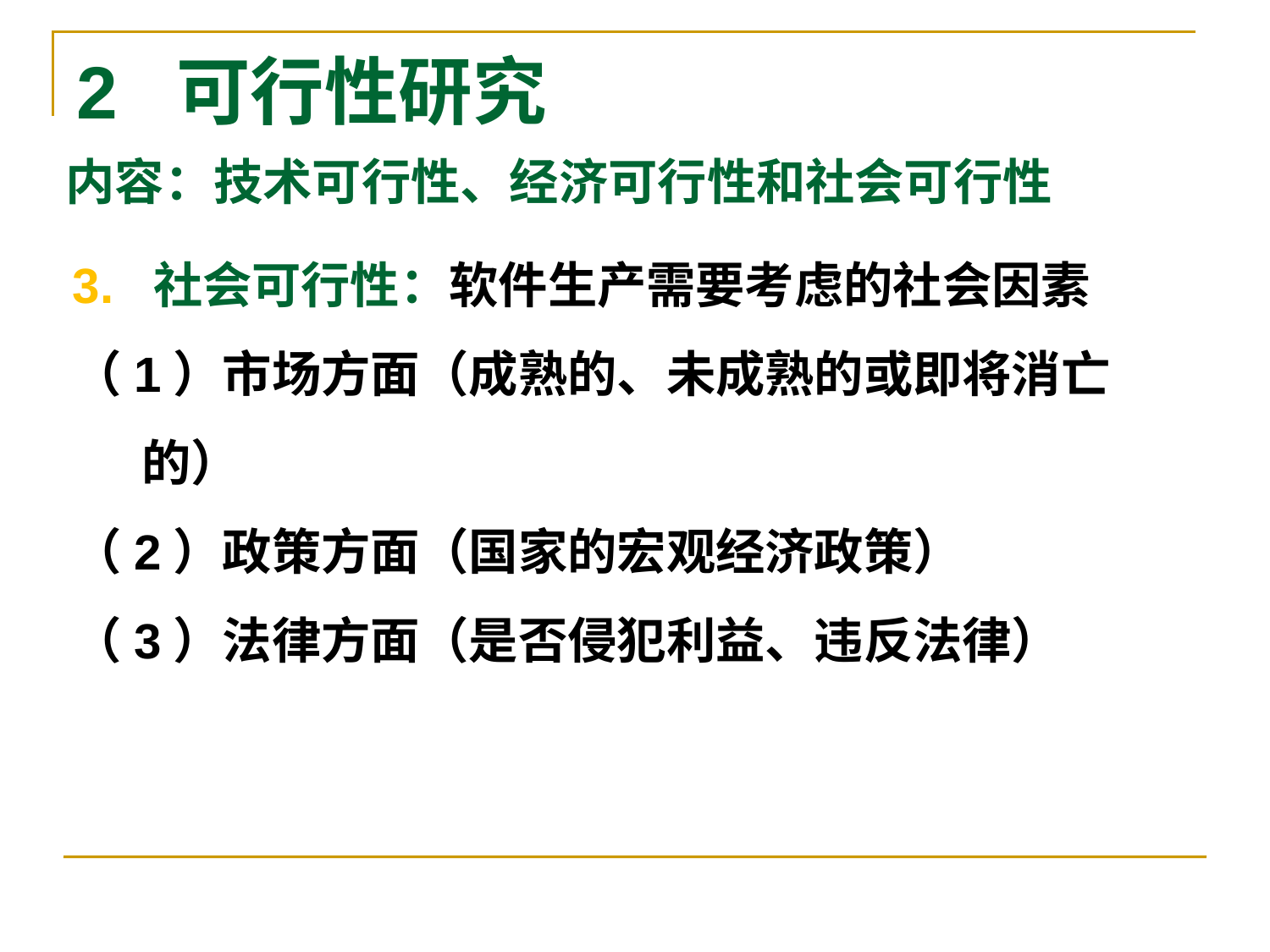

# 2  可行性研究
内容：技术可行性、经济可行性和社会可行性
3.  社会可行性：软件生产需要考虑的社会因素
（1）市场方面（成熟的、未成熟的或即将消亡的）
（2）政策方面（国家的宏观经济政策）
（3）法律方面（是否侵犯利益、违反法律）